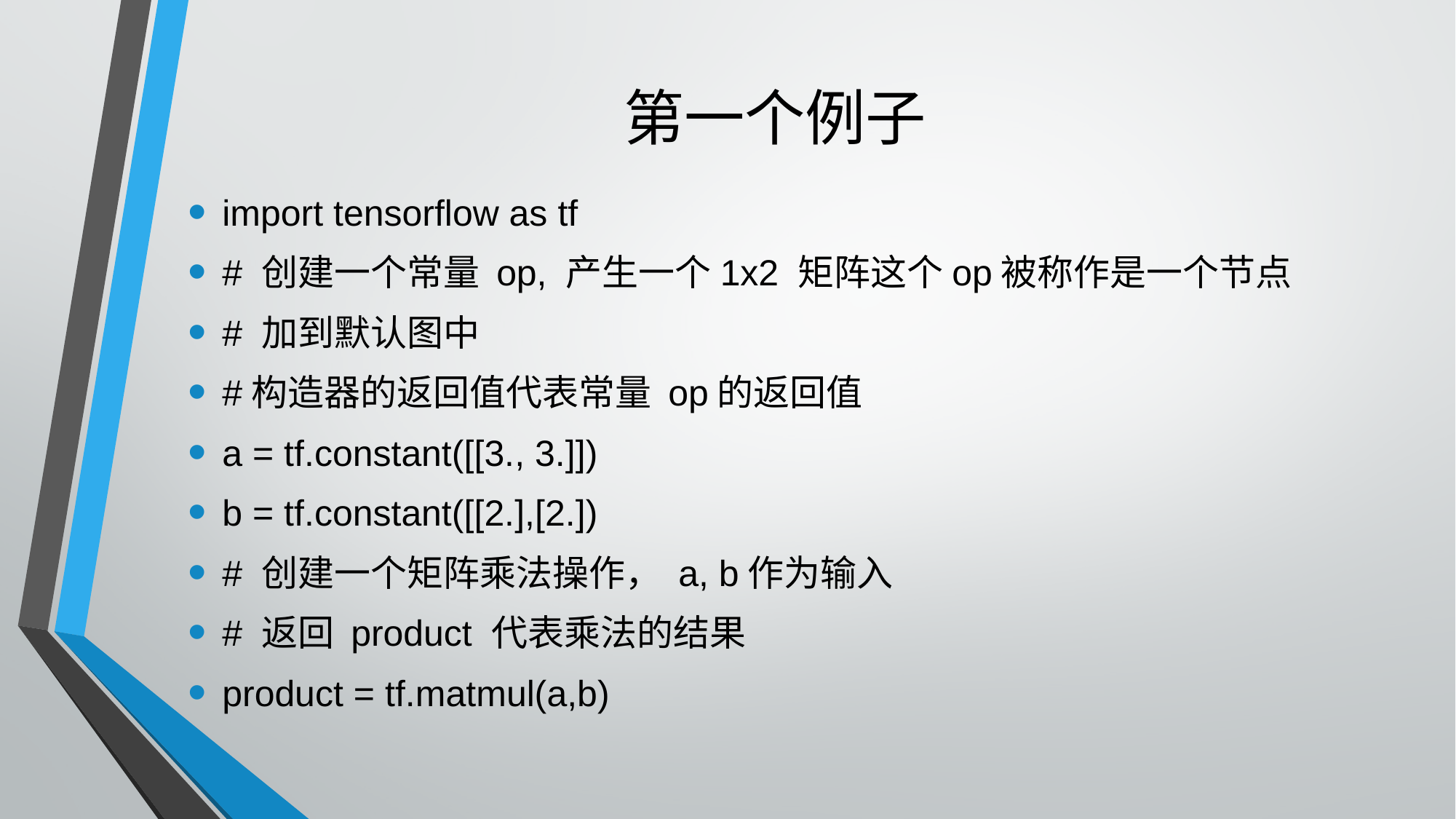

# 第一个例子
import tensorflow as tf
# 创建一个常量 op, 产生一个1x2 矩阵这个op被称作是一个节点
# 加到默认图中
#构造器的返回值代表常量 op的返回值
a = tf.constant([[3., 3.]])
b = tf.constant([[2.],[2.])
# 创建一个矩阵乘法操作， a, b作为输入
# 返回 product 代表乘法的结果
product = tf.matmul(a,b)